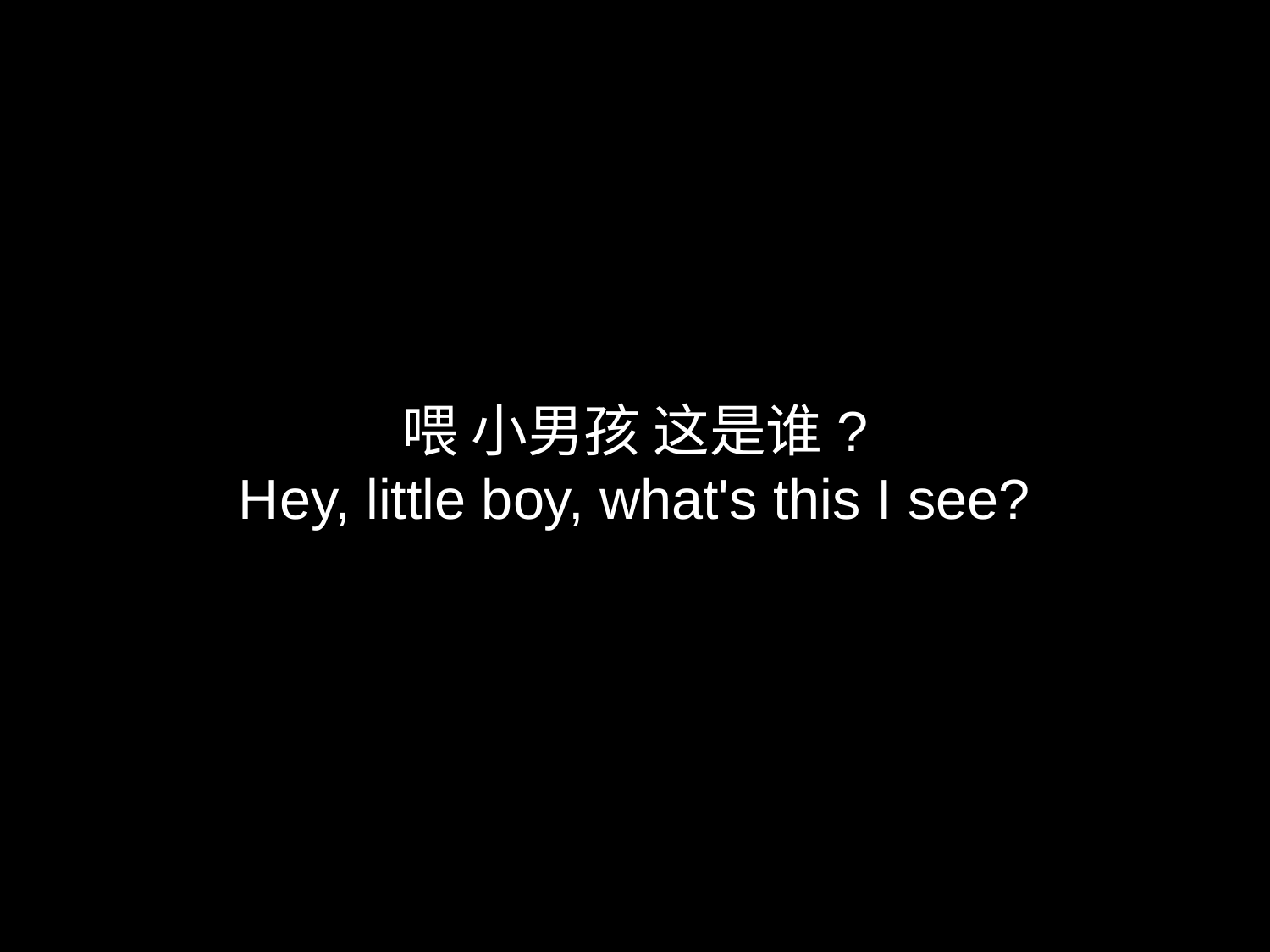

喂 小男孩 这是谁?
Hey, little boy, what's this I see?